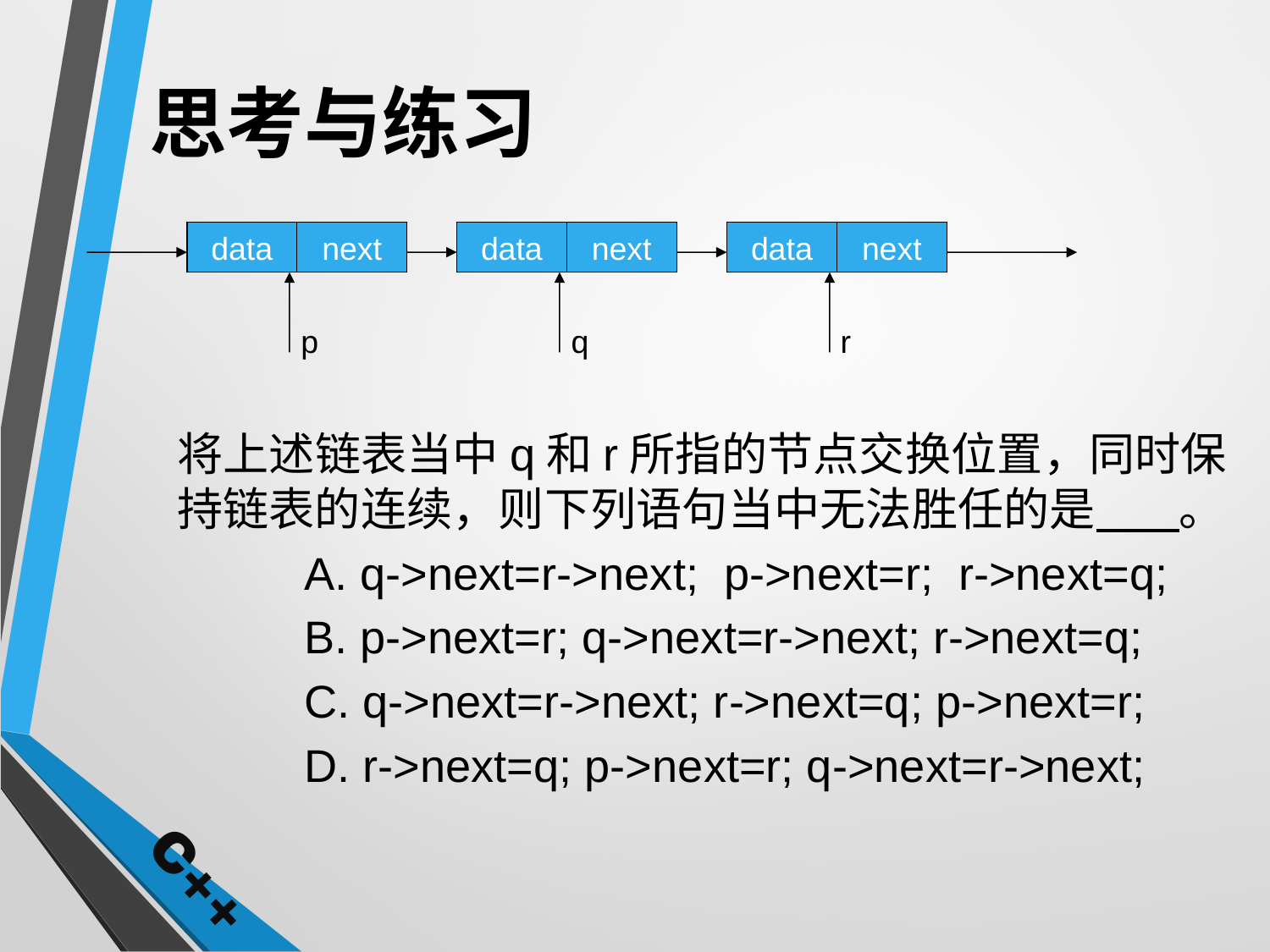

# 思考与练习
data
next
data
next
data
next

p

q

r
	将上述链表当中q和r所指的节点交换位置，同时保持链表的连续，则下列语句当中无法胜任的是        。
		A. q->next=r->next;  p->next=r;  r->next=q;
		B. p->next=r; q->next=r->next; r->next=q;
		C. q->next=r->next; r->next=q; p->next=r;
		D. r->next=q; p->next=r; q->next=r->next;